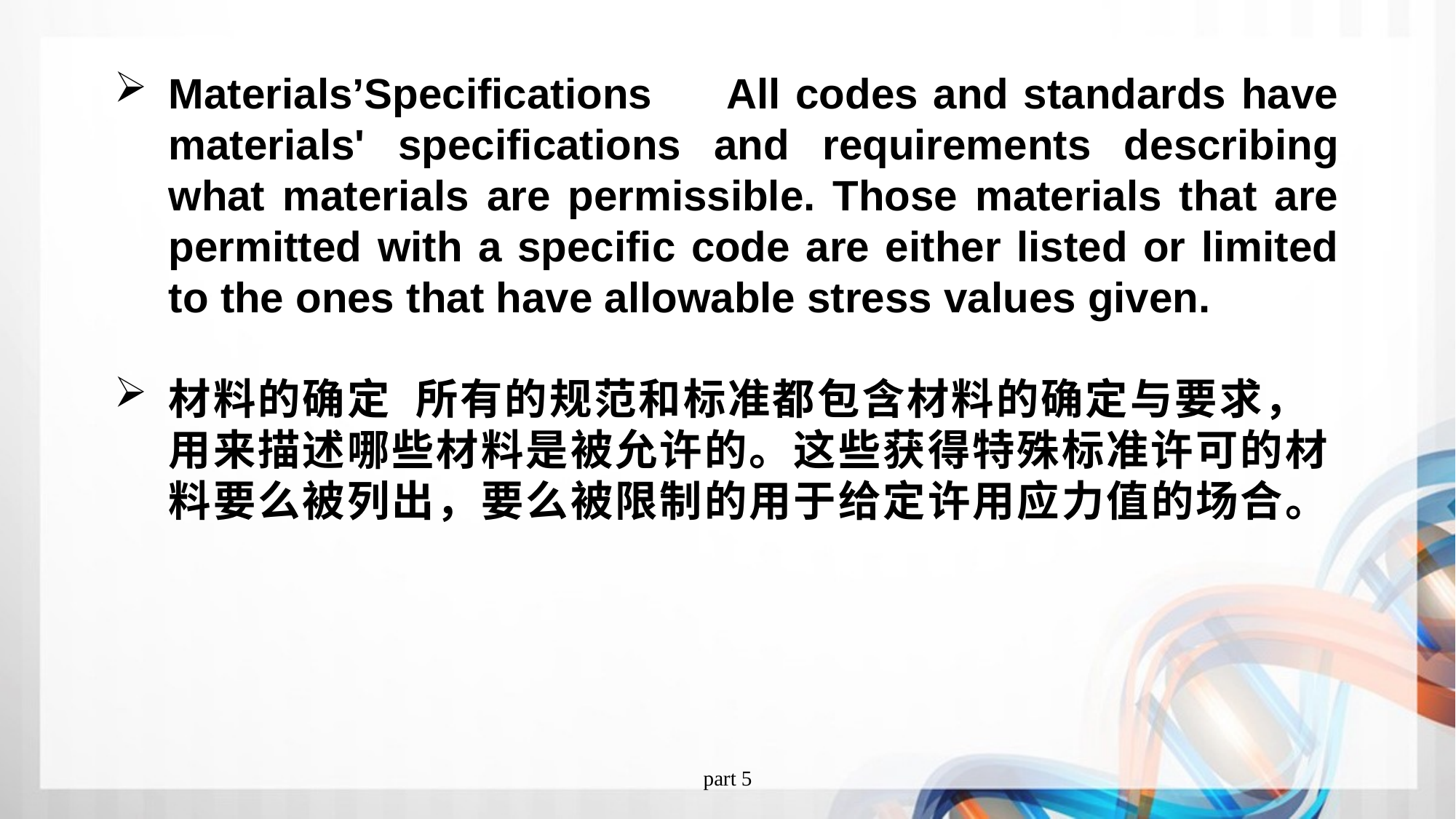

Materials’Specifications     All codes and standards have materials' specifications and requirements describing what materials are permissible. Those materials that are permitted with a specific code are either listed or limited to the ones that have allowable stress values given.

材料的确定  所有的规范和标准都包含材料的确定与要求，用来描述哪些材料是被允许的。这些获得特殊标准许可的材料要么被列出，要么被限制的用于给定许用应力值的场合。
part 5